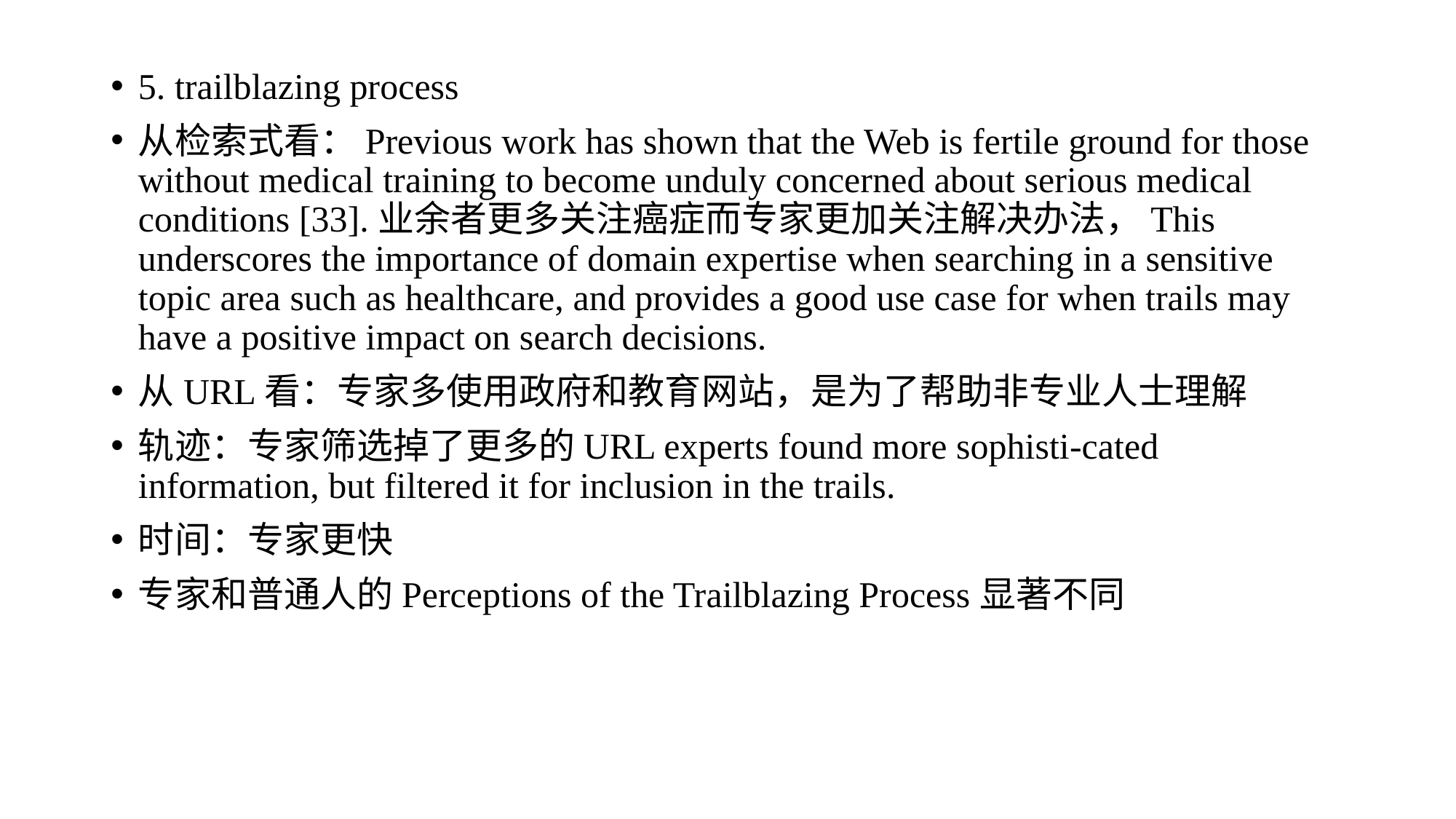

5. trailblazing process
从检索式看：Previous work has shown that the Web is fertile ground for those without medical training to become unduly concerned about serious medical conditions [33].业余者更多关注癌症而专家更加关注解决办法，This underscores the importance of domain expertise when searching in a sensitive topic area such as healthcare, and provides a good use case for when trails may have a positive impact on search decisions.
从URL看：专家多使用政府和教育网站，是为了帮助非专业人士理解
轨迹：专家筛选掉了更多的URL experts found more sophisti-cated information, but filtered it for inclusion in the trails.
时间：专家更快
专家和普通人的Perceptions of the Trailblazing Process显著不同